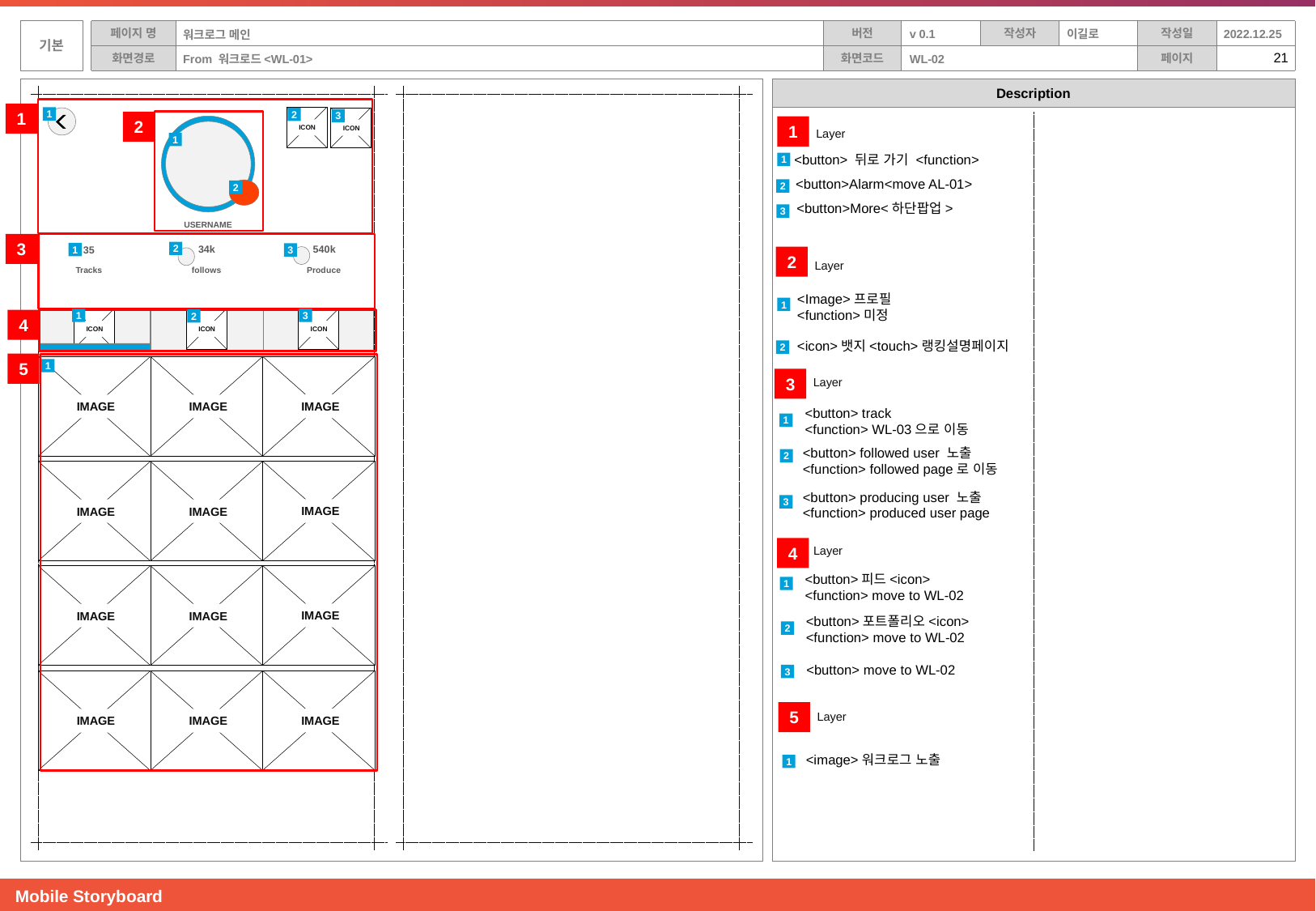

이길로
v 0.1
2022.12.25
워크로그 메인
From 워크로드<WL-01>
WL-02

1
1

ICON

ICON
2

3

2

1

Layer
1
<button> 뒤로 가기 <function>

1
<button>Alarm<move AL-01>
2

2
<button>More<하단팝업>
3
USERNAME
3

34k
540k
35
2
1
3

2

Layer
Tracks
follows
Produce
<Image>프로필
<function>미정
1
3
1

ICON

ICON

ICON
2
4

<icon>뱃지<touch>랭킹설명페이지
2

5

IMAGE

IMAGE

IMAGE
1
3
Layer
<button> track
<function> WL-03으로 이동
1
<button> followed user 노출
<function> followed page로 이동
2

IMAGE

IMAGE

IMAGE
<button> producing user 노출
<function> produced user page
3
4
Layer
<button>피드<icon>
<function> move to WL-02

IMAGE

IMAGE

IMAGE
1
<button>포트폴리오<icon>
<function> move to WL-02
2
<button> move to WL-02
3

IMAGE

IMAGE

IMAGE
5
Layer
<image>워크로그 노출
1